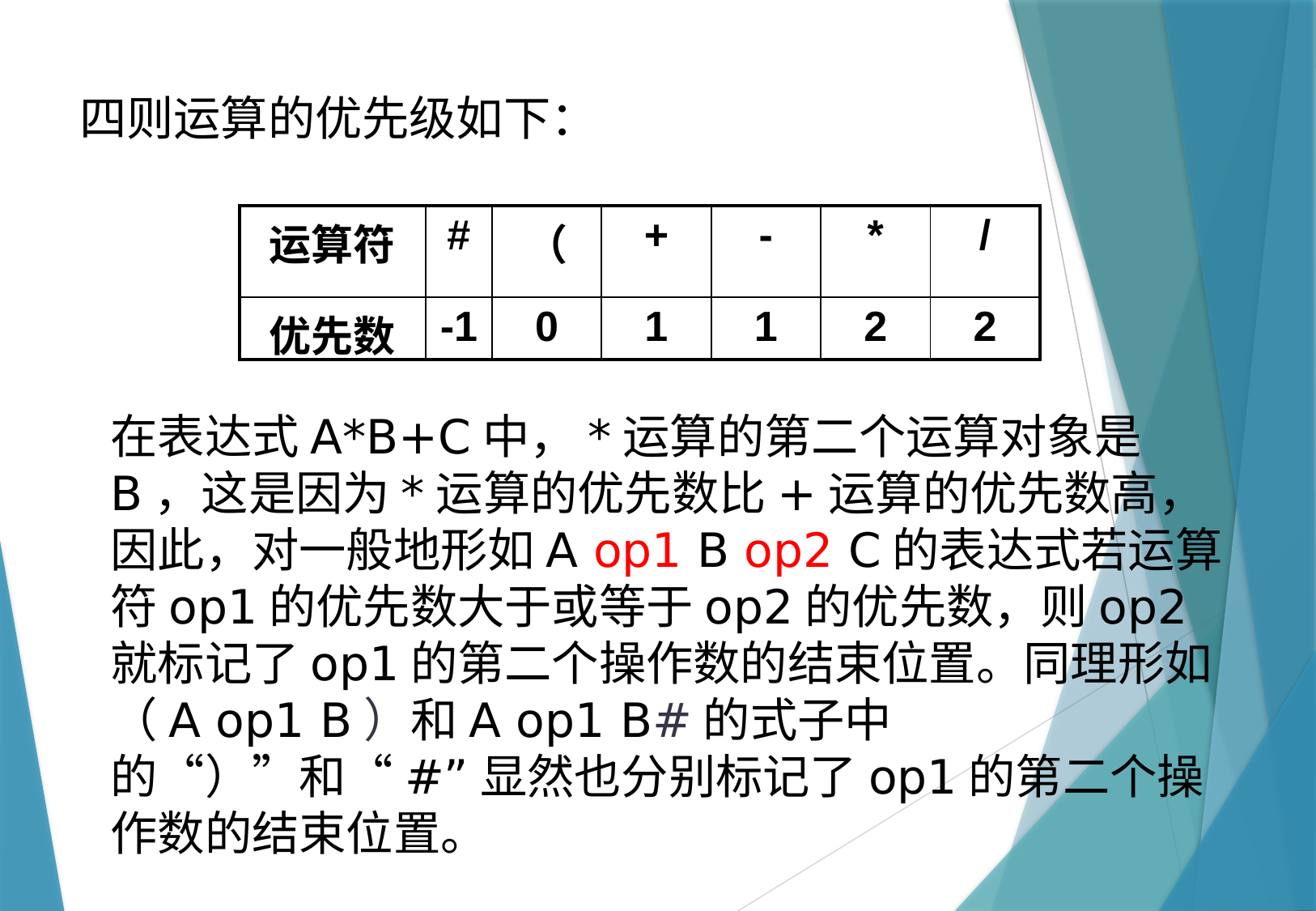

四则运算的优先级如下：
| 运算符 | # | （ | + | - | \* | / |
| --- | --- | --- | --- | --- | --- | --- |
| 优先数 | -1 | 0 | 1 | 1 | 2 | 2 |
在表达式A*B+C中，*运算的第二个运算对象是B，这是因为*运算的优先数比+运算的优先数高，因此，对一般地形如A op1 B op2 C的表达式若运算符op1的优先数大于或等于op2的优先数，则op2就标记了op1的第二个操作数的结束位置。同理形如（A op1 B）和A op1 B#的式子中的“）”和“#”显然也分别标记了op1的第二个操作数的结束位置。